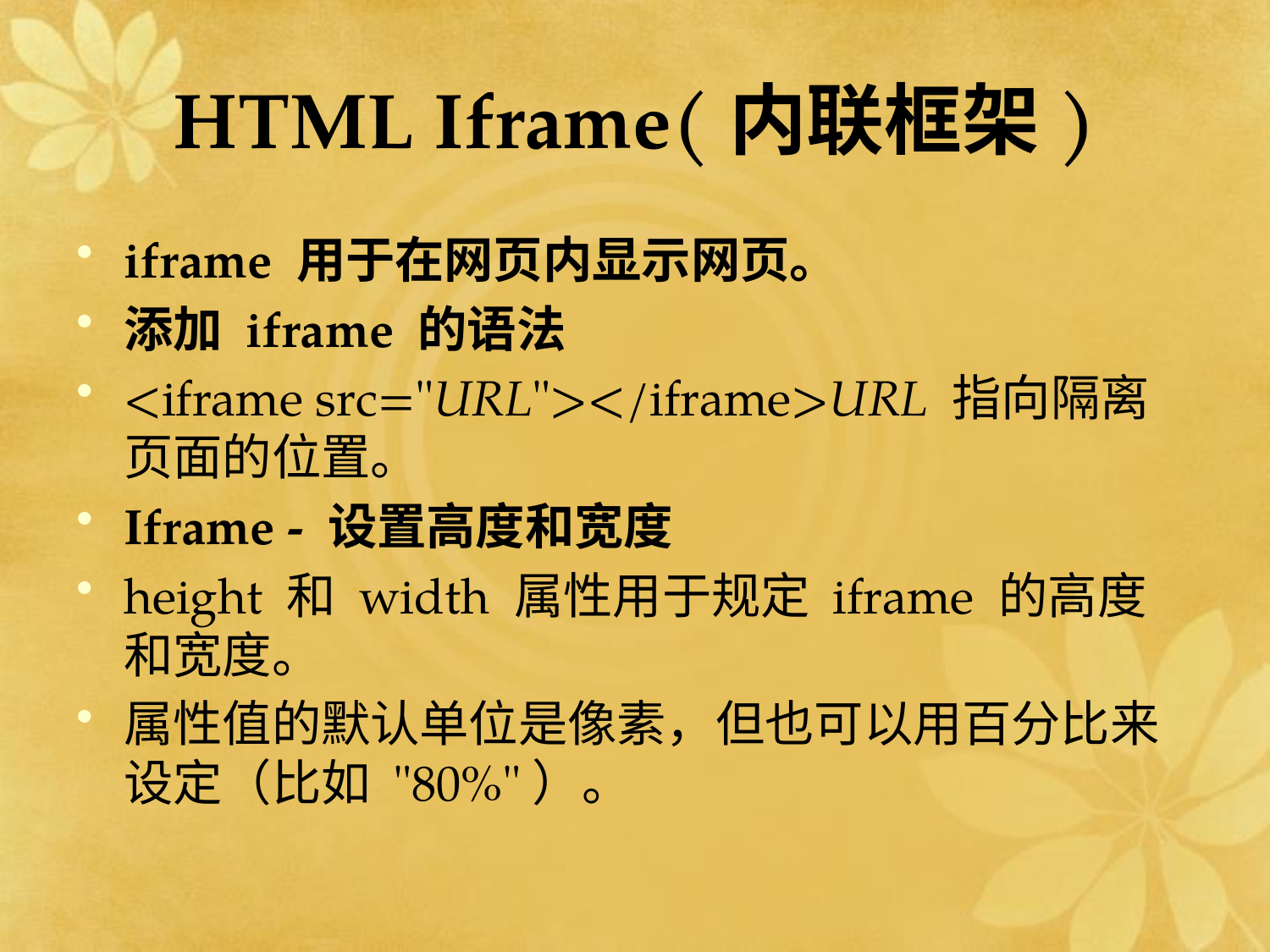

# HTML Iframe(内联框架)
iframe 用于在网页内显示网页。
添加 iframe 的语法
<iframe src="URL"></iframe>URL 指向隔离页面的位置。
Iframe - 设置高度和宽度
height 和 width 属性用于规定 iframe 的高度和宽度。
属性值的默认单位是像素，但也可以用百分比来设定（比如 "80%"）。